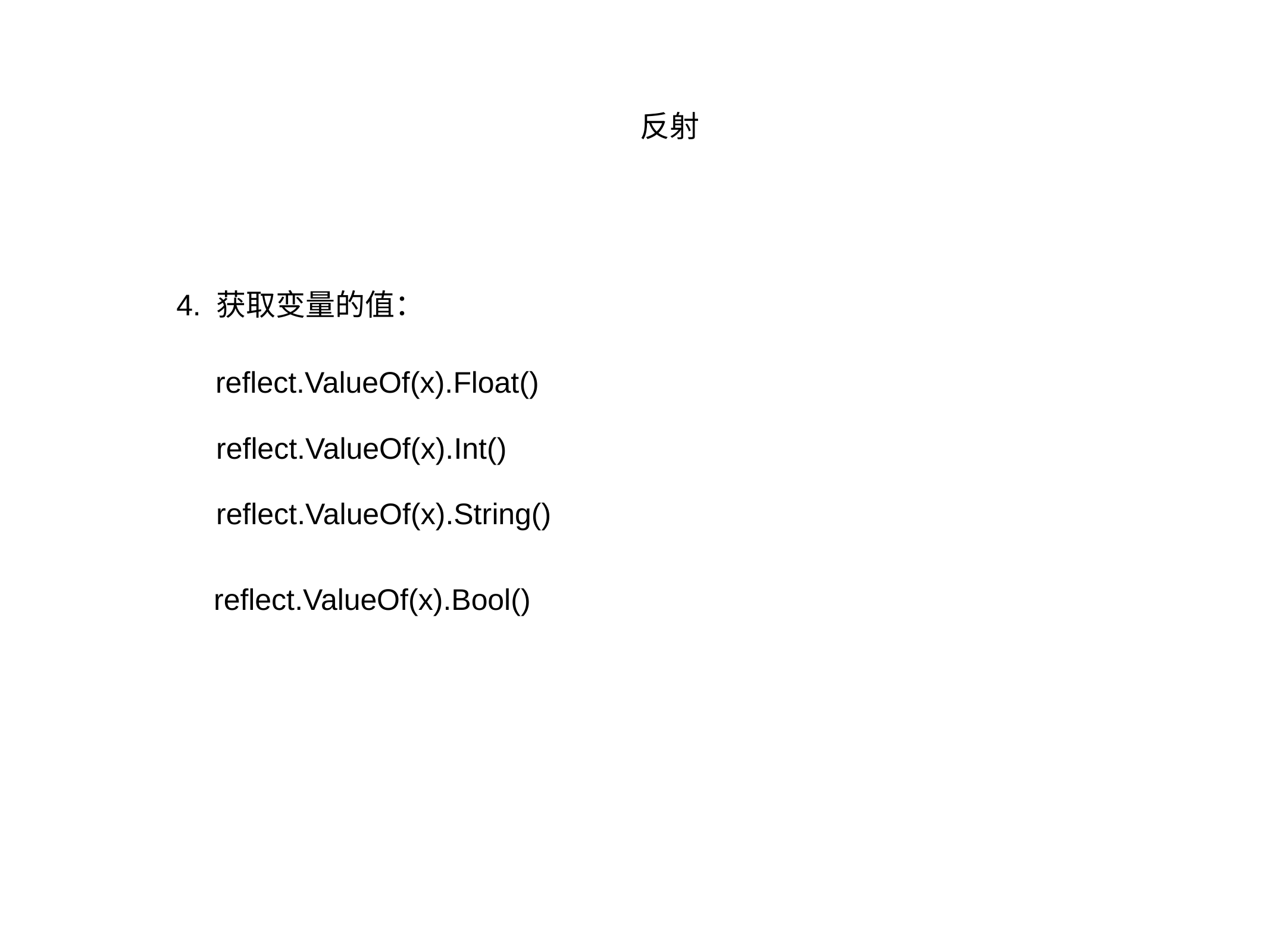

反射
4. 获取变量的值：
reflect.ValueOf(x).Float()
reflect.ValueOf(x).Int()
reflect.ValueOf(x).String()
reflect.ValueOf(x).Bool()